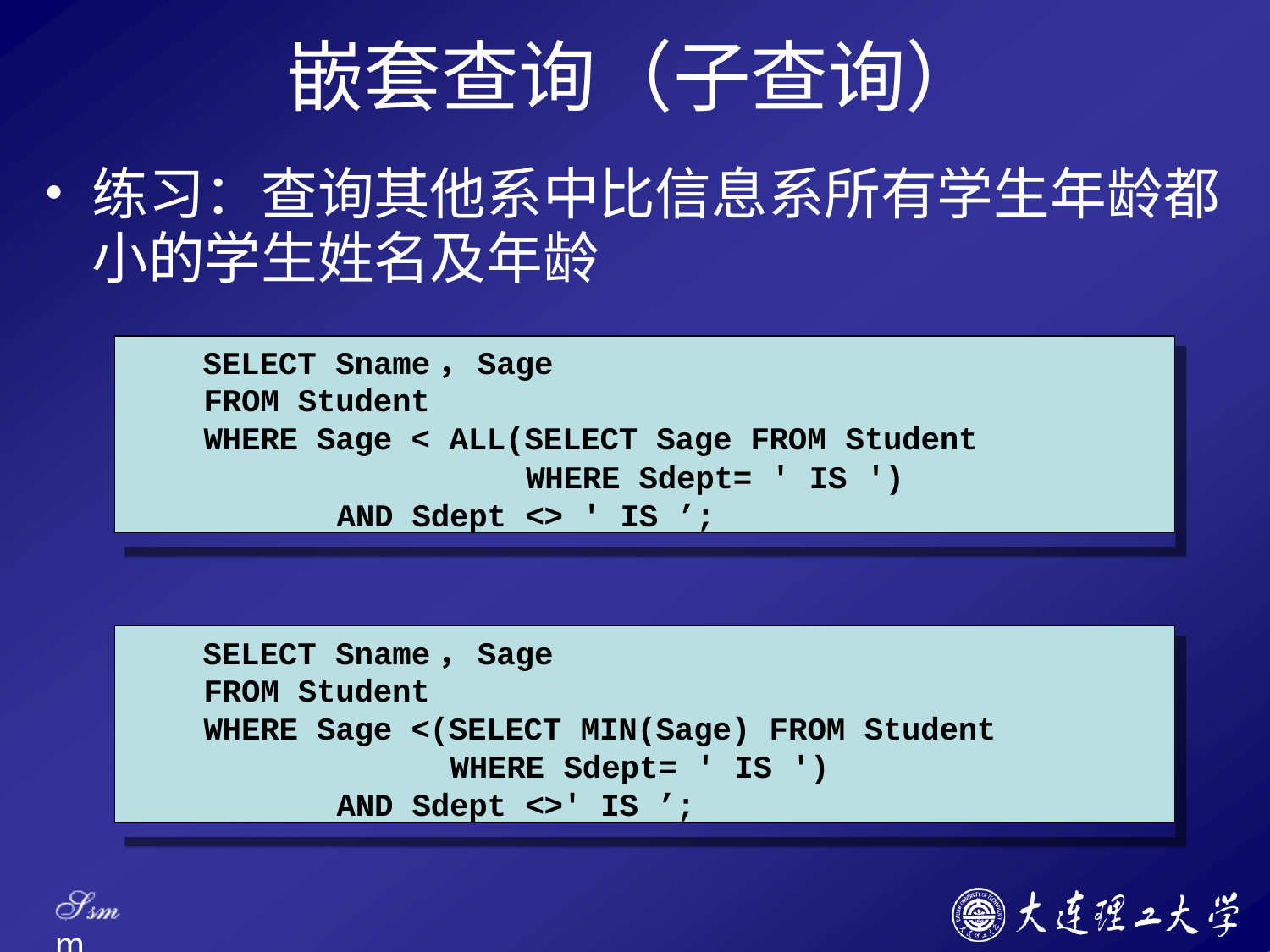

# 嵌套查询（子查询）
练习：查询其他系中比信息系所有学生年龄都 小的学生姓名及年龄
SELECT Sname，Sage
FROM Student
WHERE Sage < ALL(SELECT Sage FROM Student
WHERE Sdept= ' IS ')  AND Sdept <> ' IS ’;

SELECT Sname，Sage
FROM Student
WHERE Sage <(SELECT MIN(Sage) FROM Student
WHERE Sdept= ' IS ')  AND Sdept <>' IS ’;

Ssm